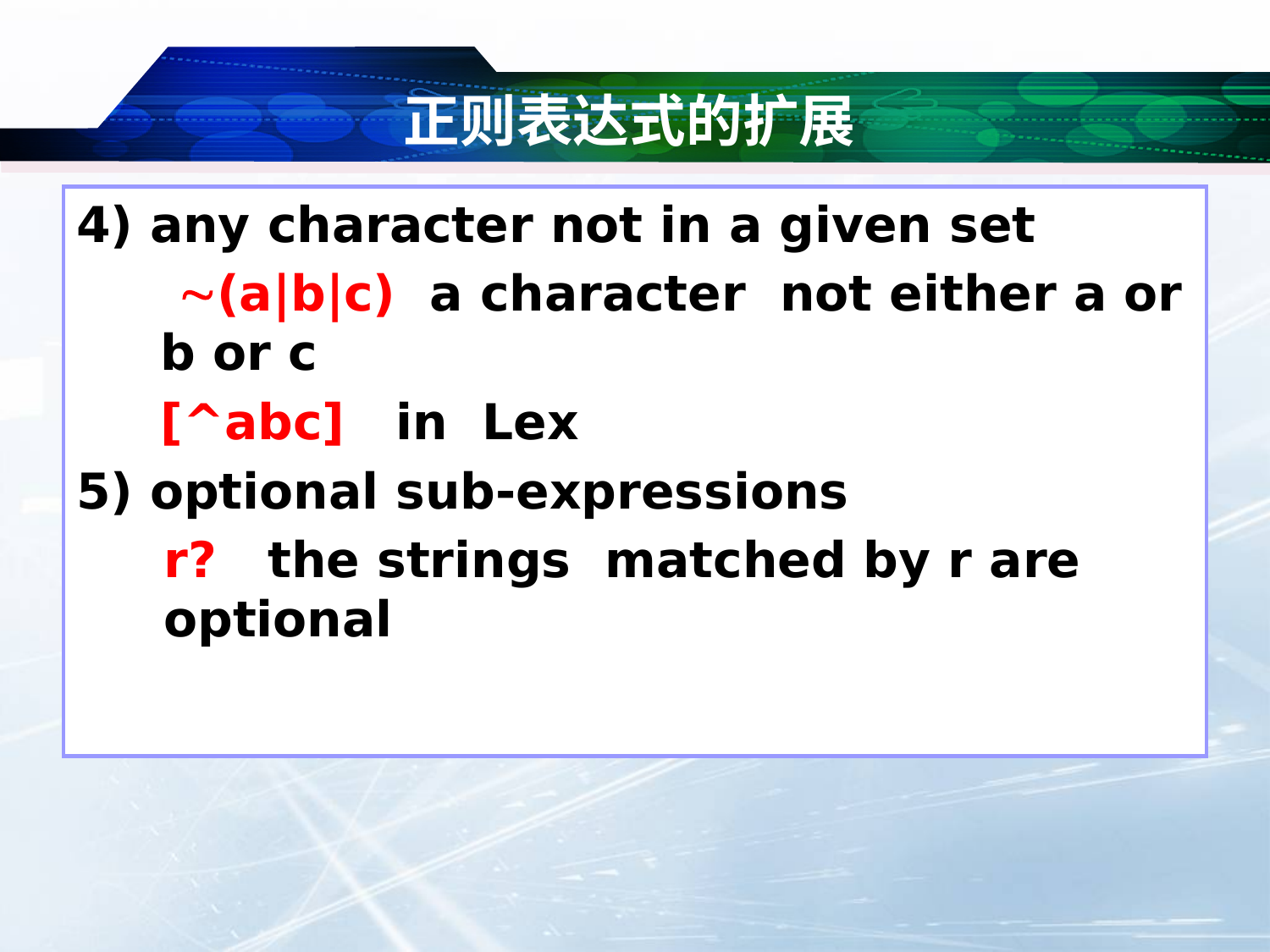

# 正则表达式的扩展
4) any character not in a given set
	 ∼(a|b|c)  a character  not either a or b or c
	[^abc]   in  Lex
5) optional sub-expressions
r?   the strings  matched by r are optional